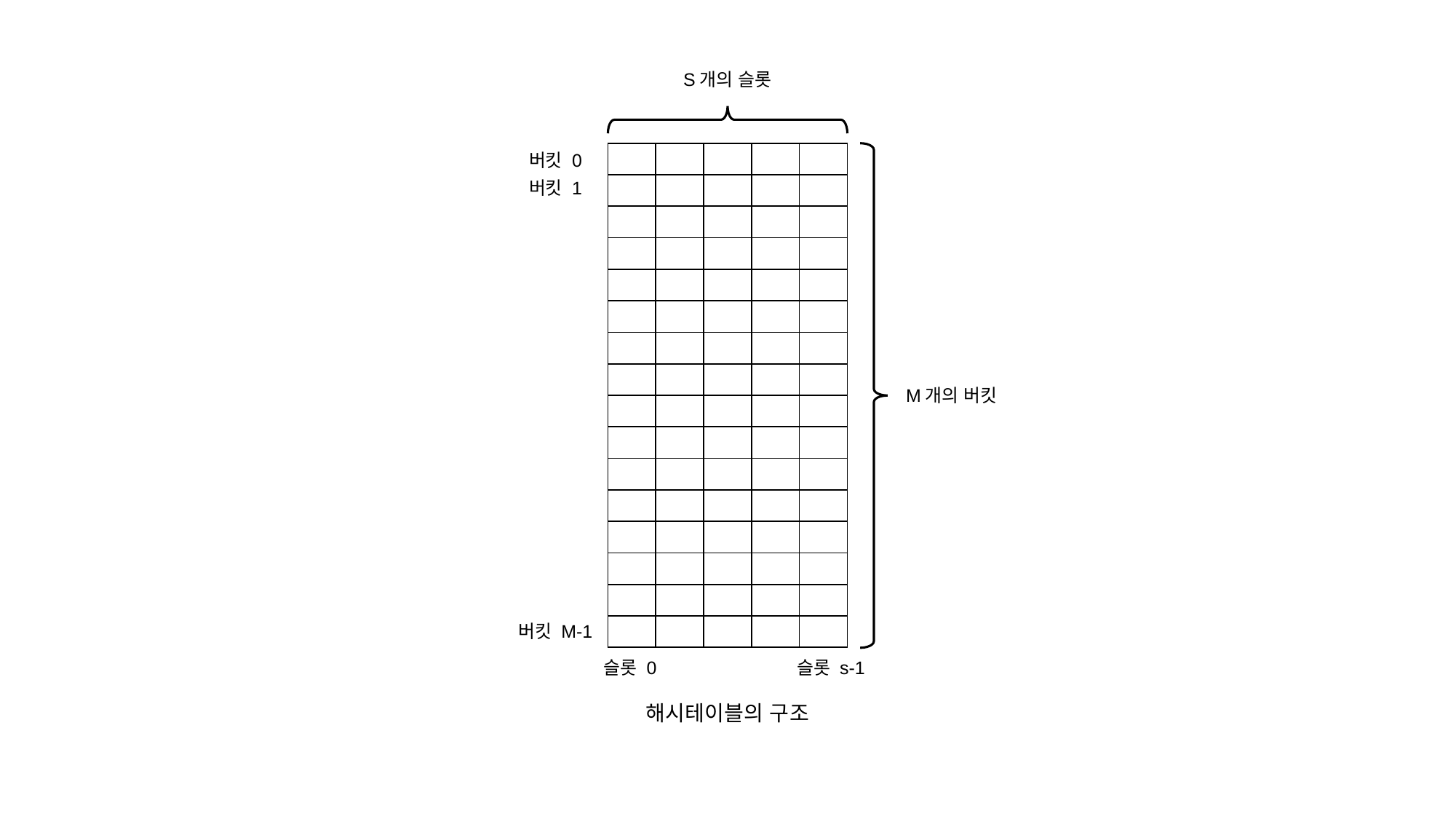

S개의 슬롯
버킷 0
|  |  |  |  |  |
| --- | --- | --- | --- | --- |
|  |  |  |  |  |
|  |  |  |  |  |
|  |  |  |  |  |
|  |  |  |  |  |
|  |  |  |  |  |
|  |  |  |  |  |
|  |  |  |  |  |
|  |  |  |  |  |
|  |  |  |  |  |
|  |  |  |  |  |
|  |  |  |  |  |
|  |  |  |  |  |
|  |  |  |  |  |
|  |  |  |  |  |
|  |  |  |  |  |

버킷 1
M개의 버킷
버킷 M-1
슬롯 0
슬롯 s-1
해시테이블의 구조